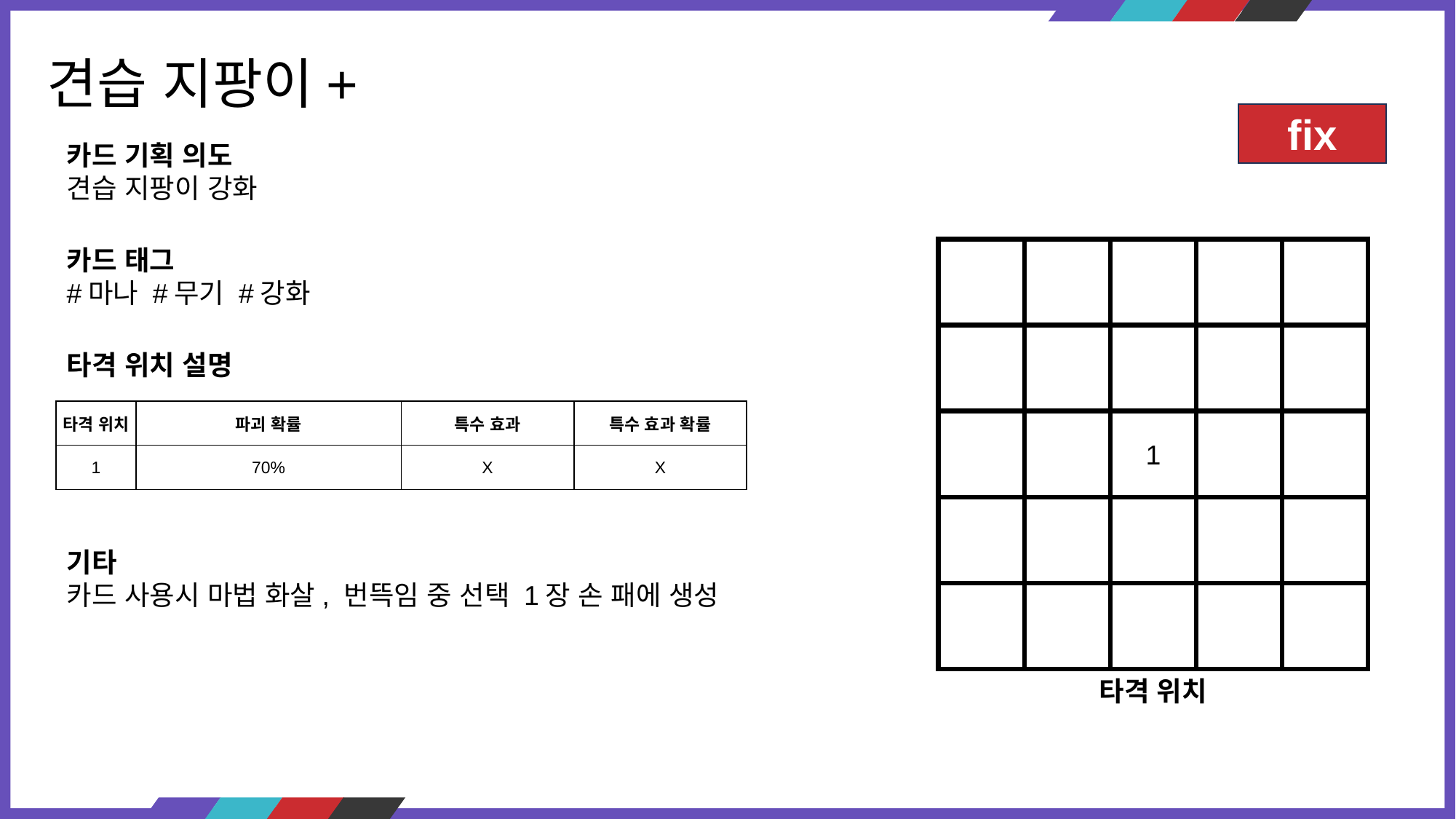

견습 지팡이+
fix
카드 기획 의도
견습 지팡이 강화
카드 태그
#마나 #무기 #강화

타격 위치 설명
| 타격 위치 | 파괴 확률 | 특수 효과 | 특수 효과 확률 |
| --- | --- | --- | --- |
| 1 | 70% | X | X |

1

기타
카드 사용시 마법 화살, 번뜩임 중 선택 1장 손 패에 생성

타격 위치